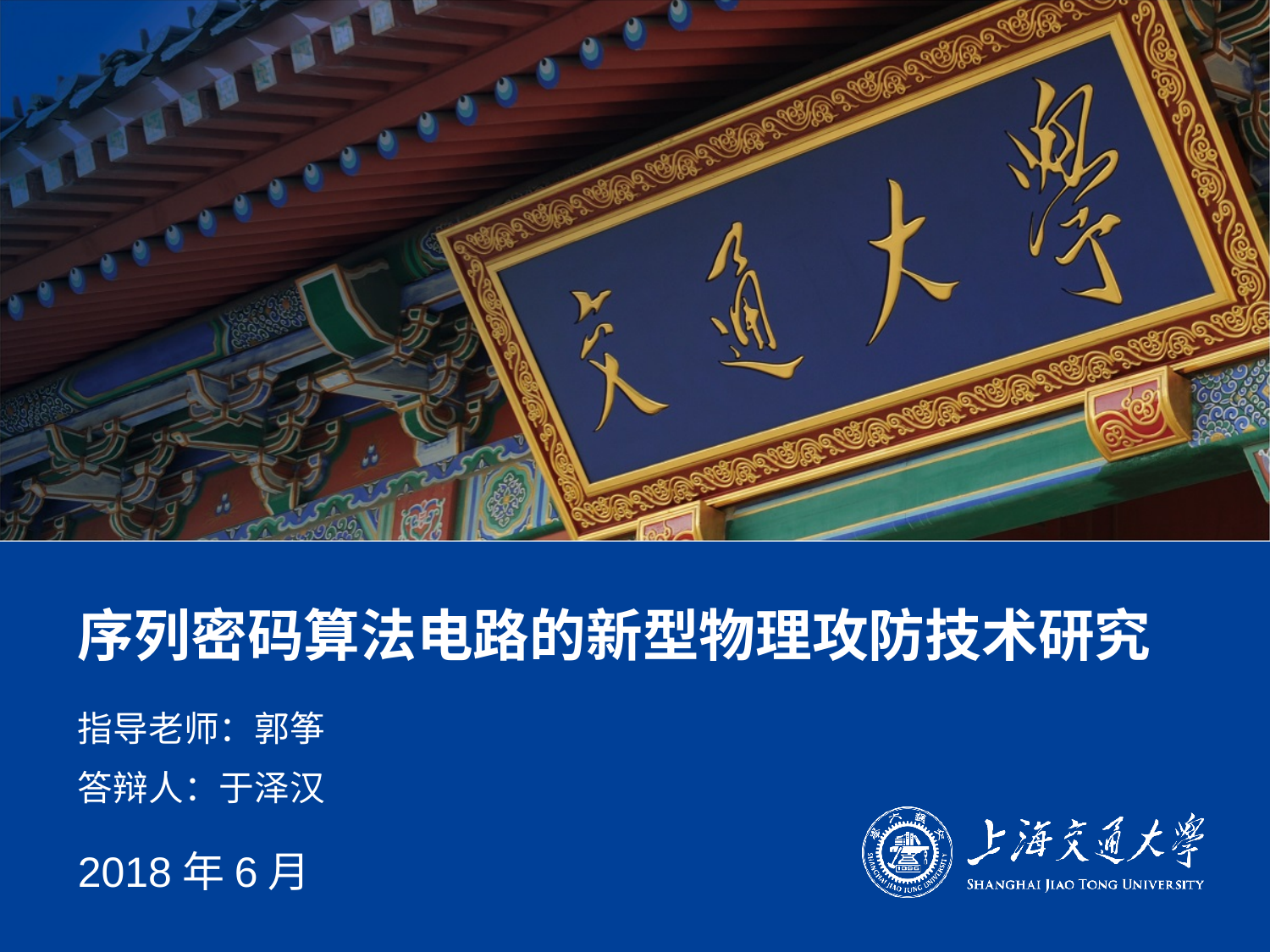

# 序列密码算法电路的新型物理攻防技术研究
指导老师：郭筝
答辩人：于泽汉

2018年6月